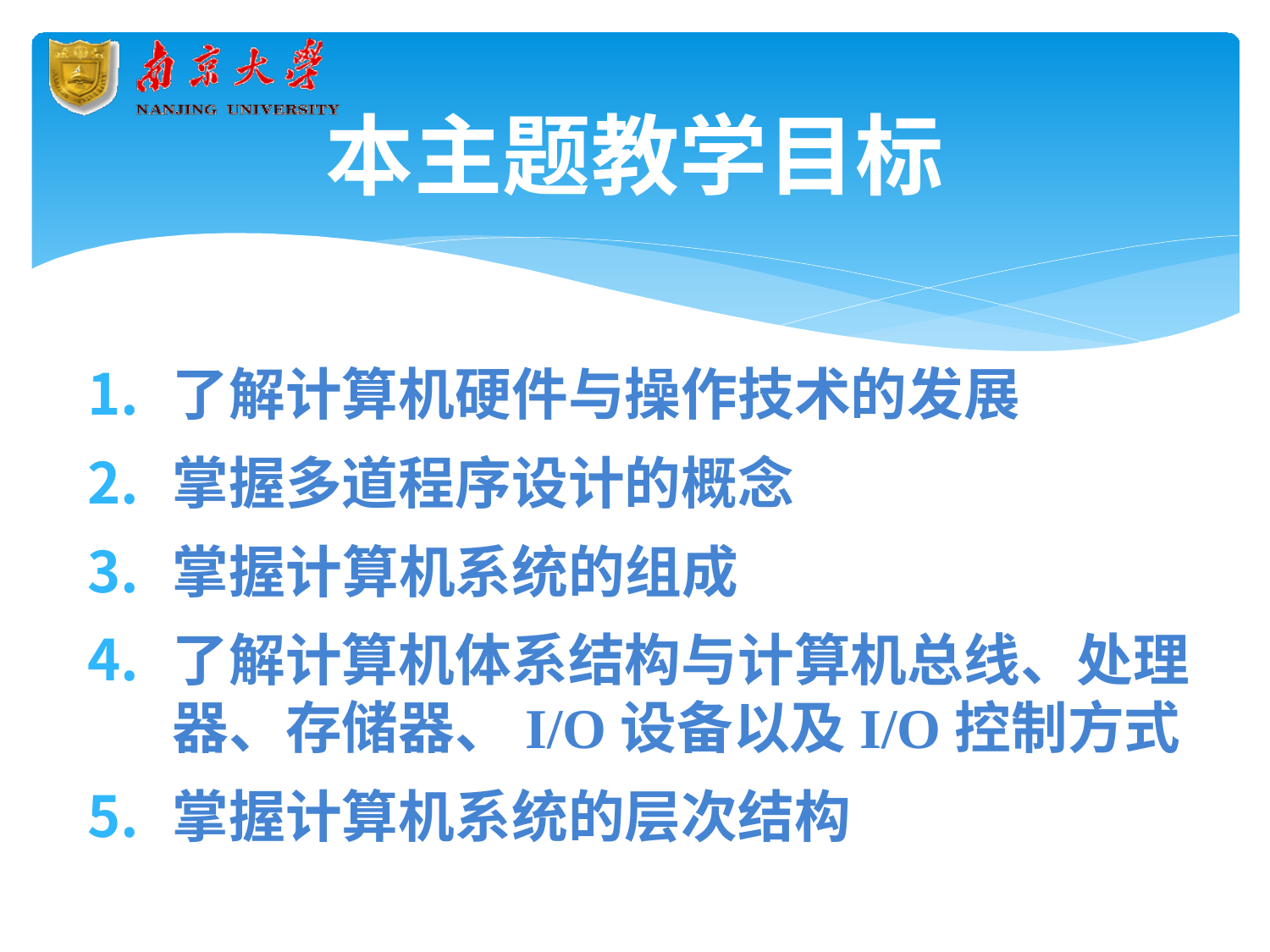

# 本主题教学目标
了解计算机硬件与操作技术的发展
掌握多道程序设计的概念
掌握计算机系统的组成
了解计算机体系结构与计算机总线、处理 器、存储器、I/O设备以及I/O控制方式
掌握计算机系统的层次结构